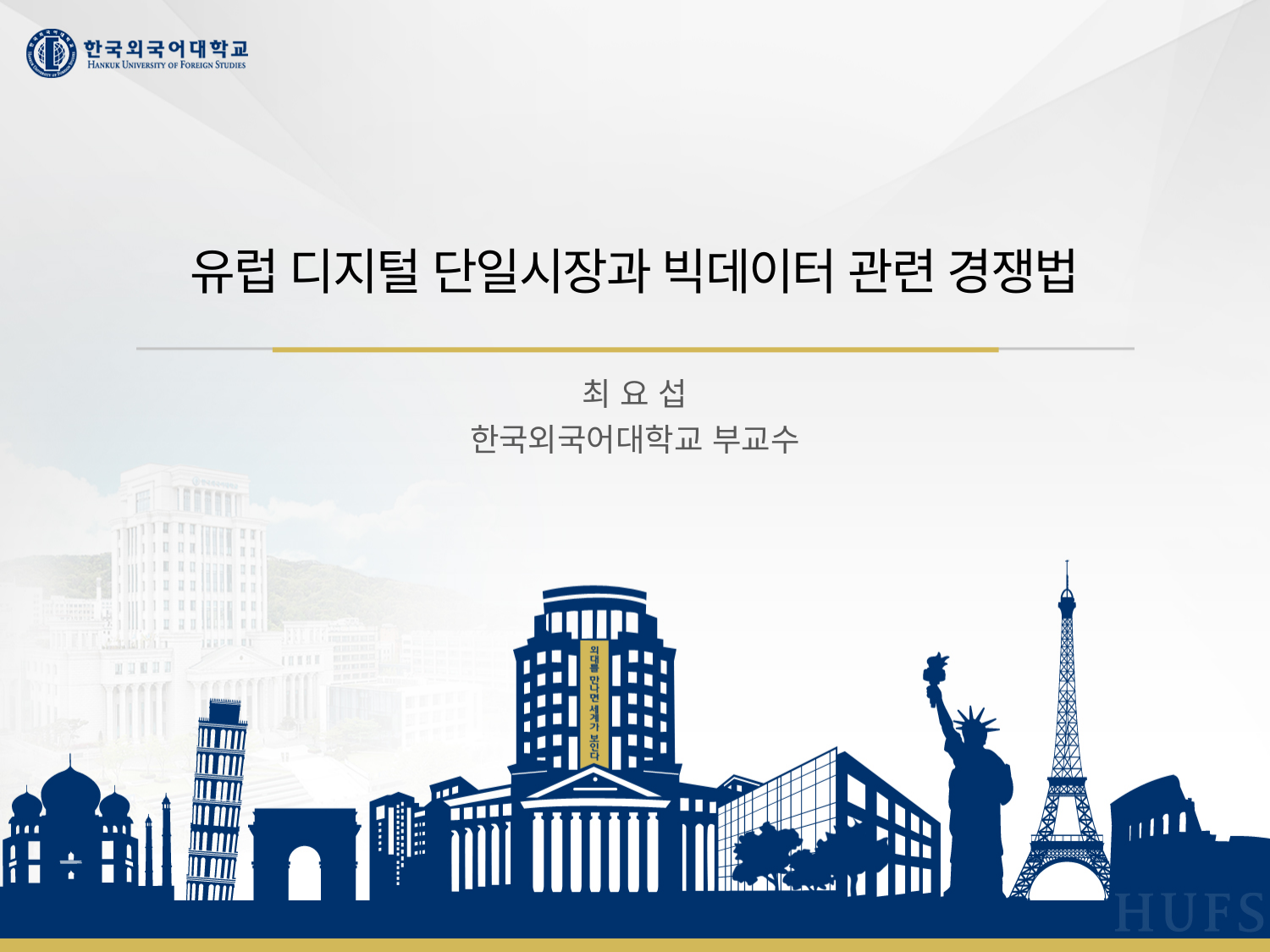

# 유럽 디지털 단일시장과 빅데이터 관련 경쟁법
최 요 섭
한국외국어대학교 부교수